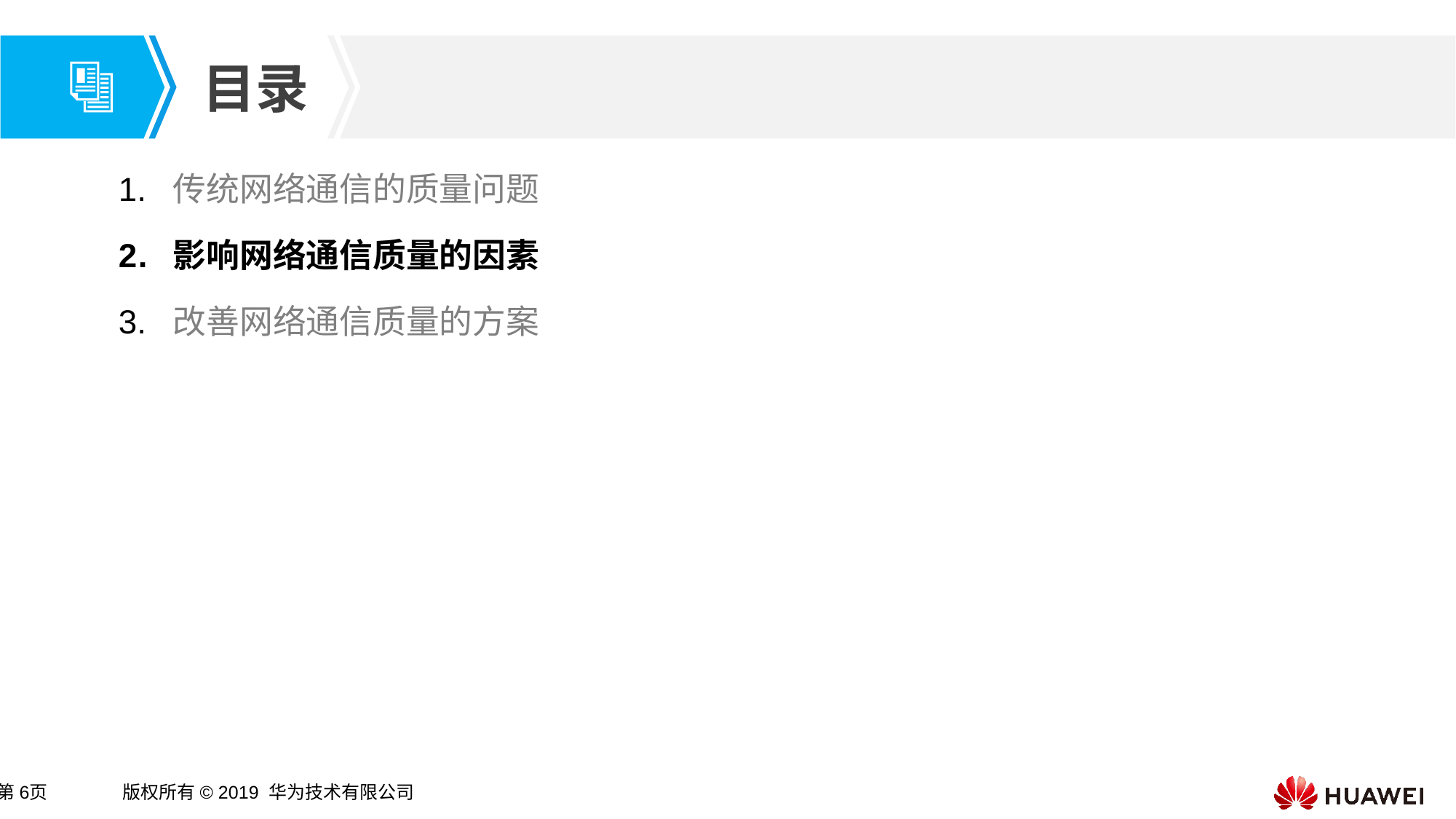

传统网络通信的质量问题
影响网络通信质量的因素
改善网络通信质量的方案